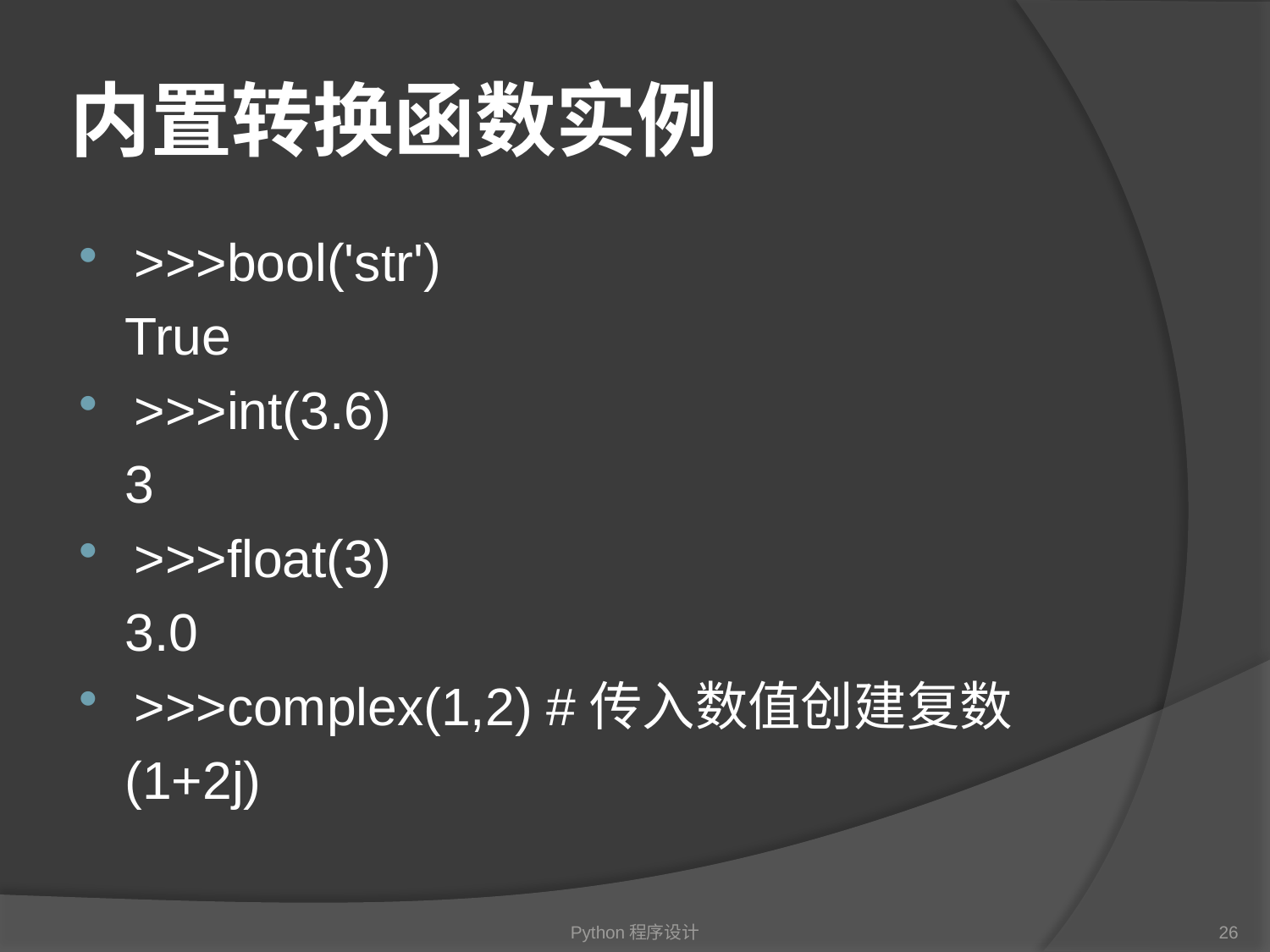

# 内置转换函数实例
>>>bool('str')
   True
>>>int(3.6)
   3
>>>float(3)
   3.0
>>>complex(1,2) #传入数值创建复数
   (1+2j)

Python程序设计
26